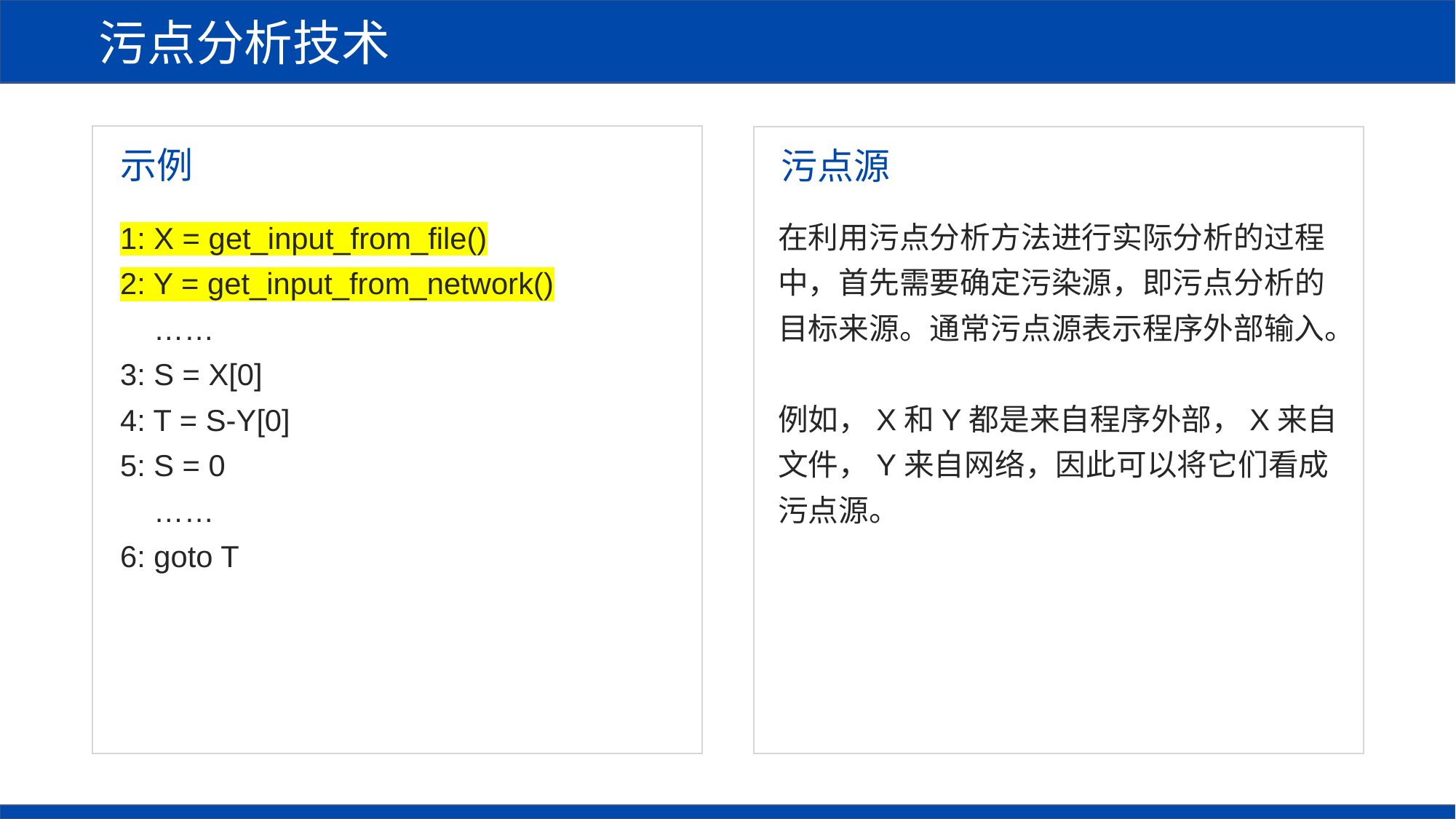

污点分析技术

示例
污点源
在利用污点分析方法进行实际分析的过程中，首先需要确定污染源，即污点分析的目标来源。通常污点源表示程序外部输入。

例如，X和Y都是来自程序外部，X来自文件，Y来自网络，因此可以将它们看成污点源。
1: X = get_input_from_file()
2: Y = get_input_from_network()
    ……
3: S = X[0]
4: T = S-Y[0]
5: S = 0
    ……
6: goto T